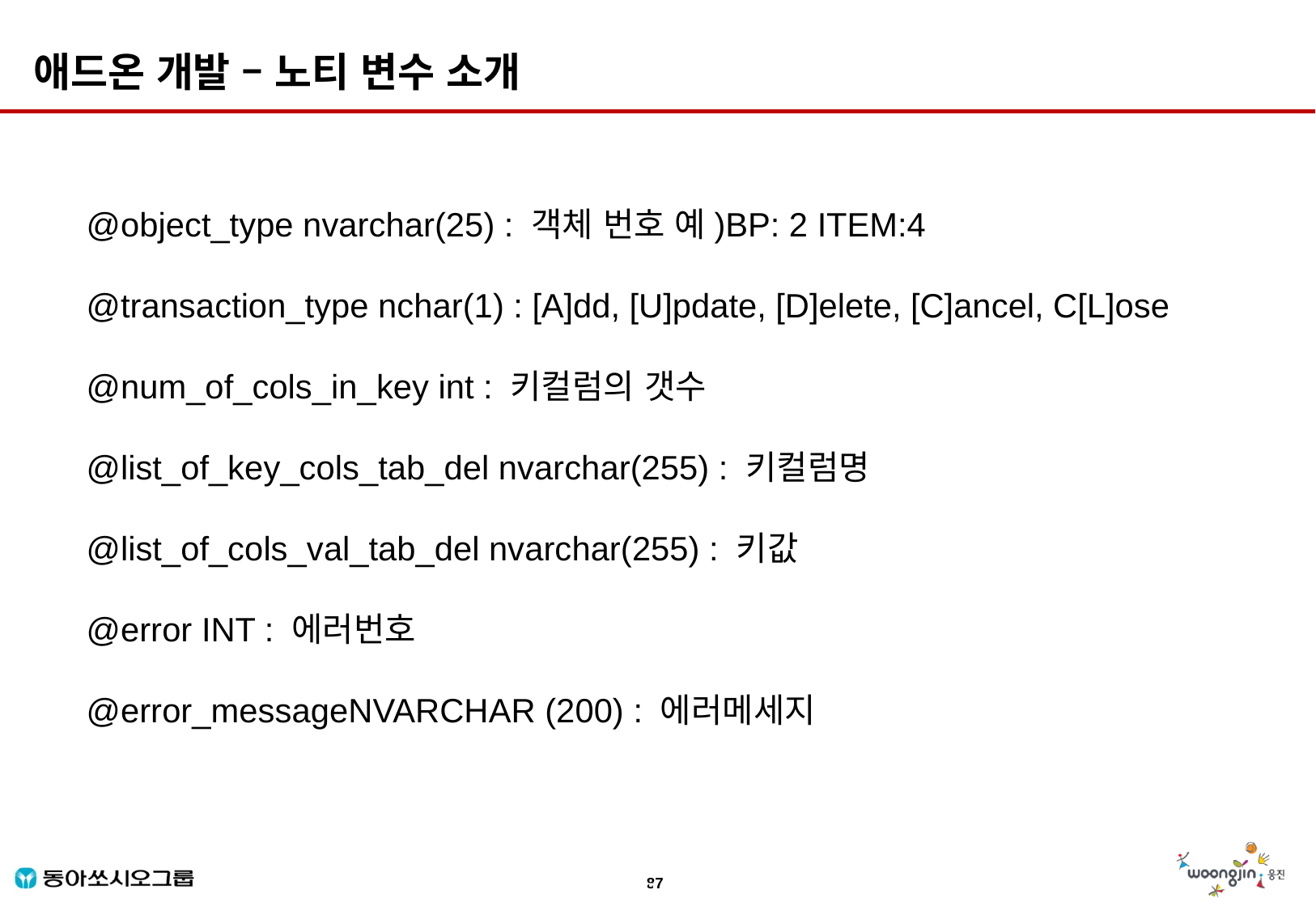

애드온 개발 – 노티 변수 소개
@object_type nvarchar(25) : 객체 번호 예)BP: 2 ITEM:4

@transaction_type nchar(1) : [A]dd, [U]pdate, [D]elete, [C]ancel, C[L]ose

@num_of_cols_in_key int : 키컬럼의 갯수

@list_of_key_cols_tab_del nvarchar(255) : 키컬럼명

@list_of_cols_val_tab_del nvarchar(255) : 키값

@error INT : 에러번호

@error_messageNVARCHAR (200) : 에러메세지